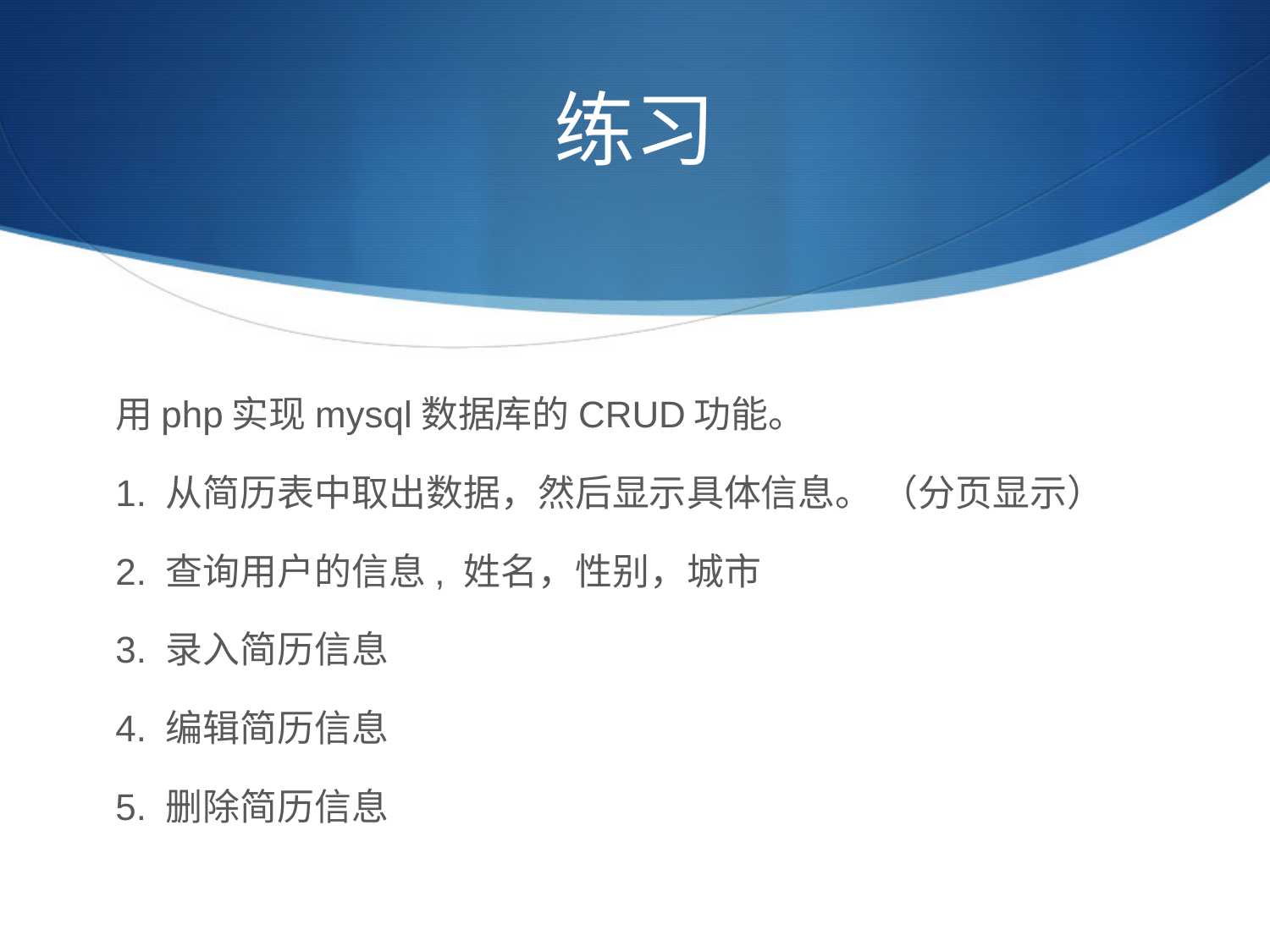

# 练习
用php实现mysql数据库的CRUD功能。
1. 从简历表中取出数据，然后显示具体信息。 （分页显示）
2. 查询用户的信息, 姓名，性别，城市
3. 录入简历信息
4. 编辑简历信息
5. 删除简历信息